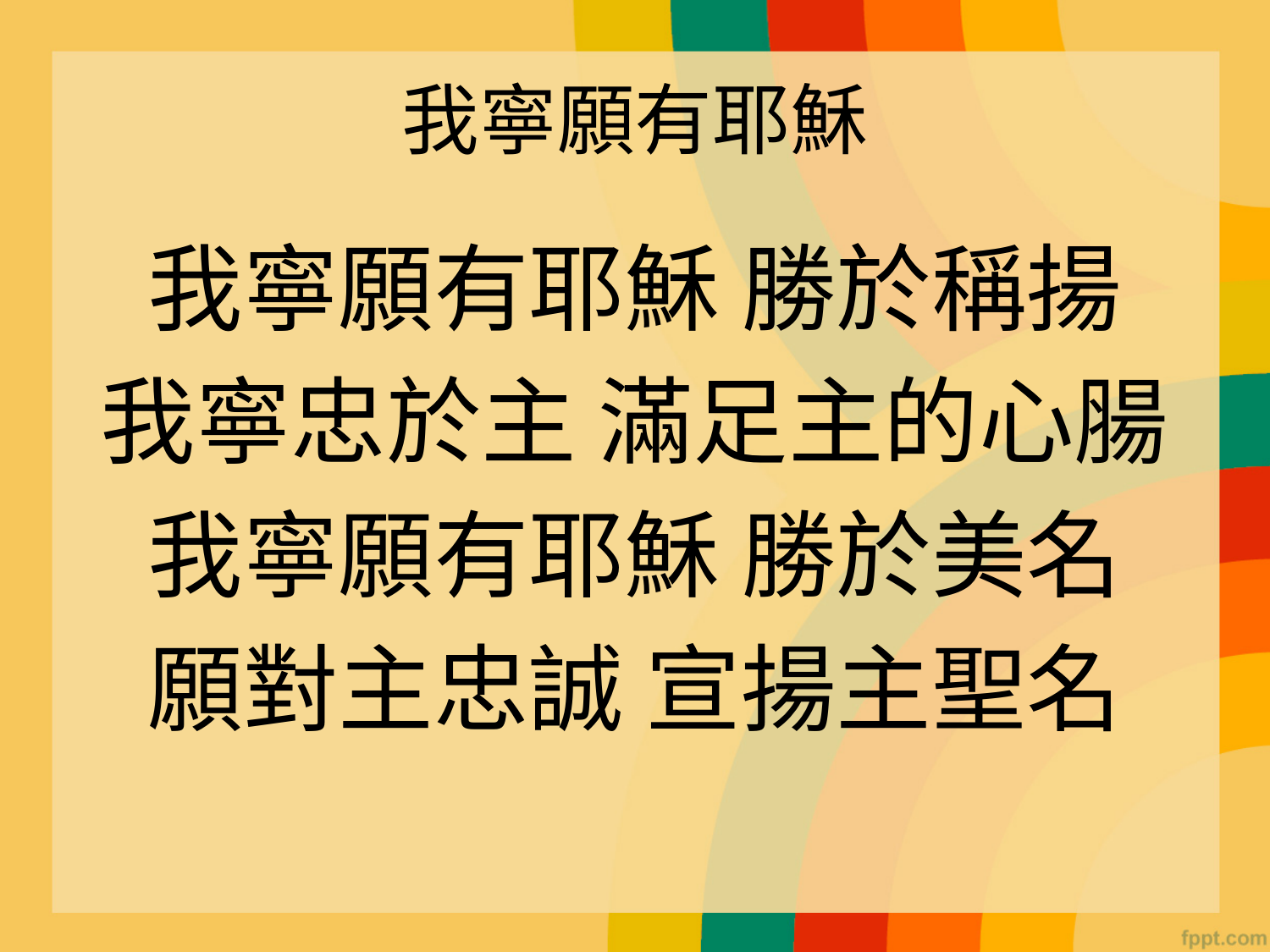

# 我寧願有耶穌
我寧願有耶穌 勝於稱揚
我寧忠於主 滿足主的心腸
我寧願有耶穌 勝於美名
願對主忠誠 宣揚主聖名